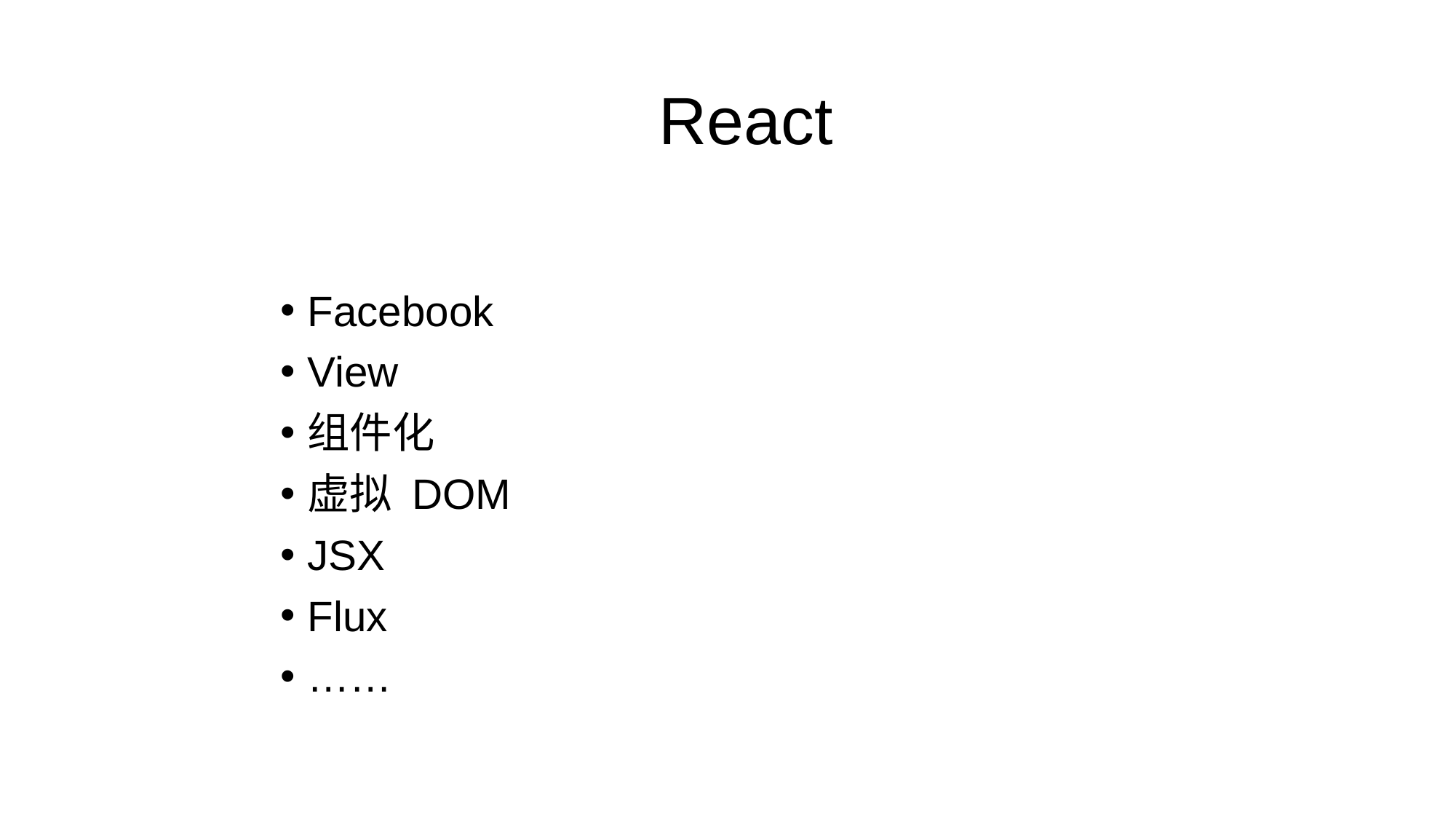

# React

Facebook
View
组件化
虚拟 DOM
JSX
Flux
……